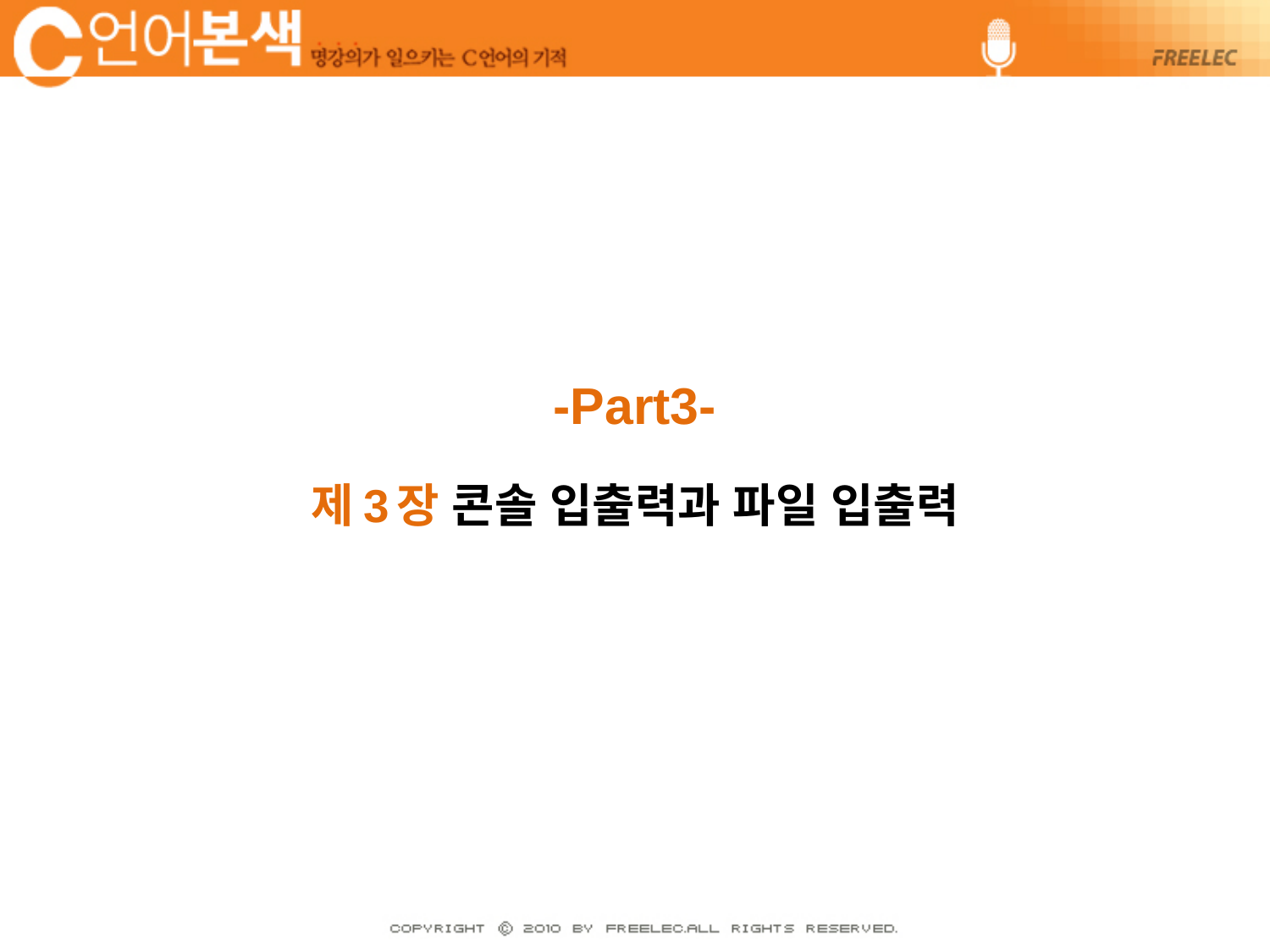

# -Part3- 제3장 콘솔 입출력과 파일 입출력